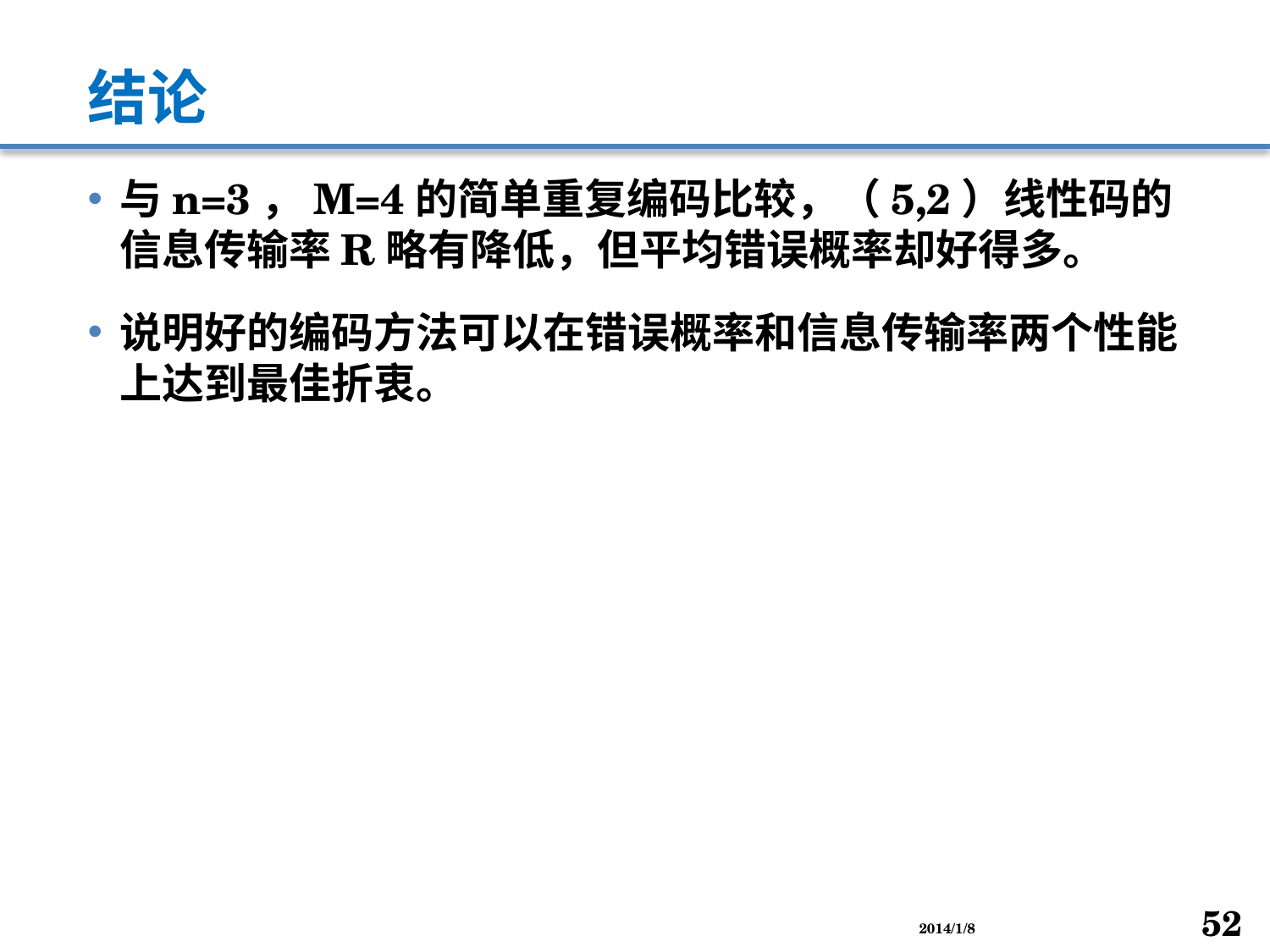

# 结论
与n=3，M=4的简单重复编码比较，（5,2）线性码的信息传输率R略有降低，但平均错误概率却好得多。
说明好的编码方法可以在错误概率和信息传输率两个性能上达到最佳折衷。
2014/1/8
52